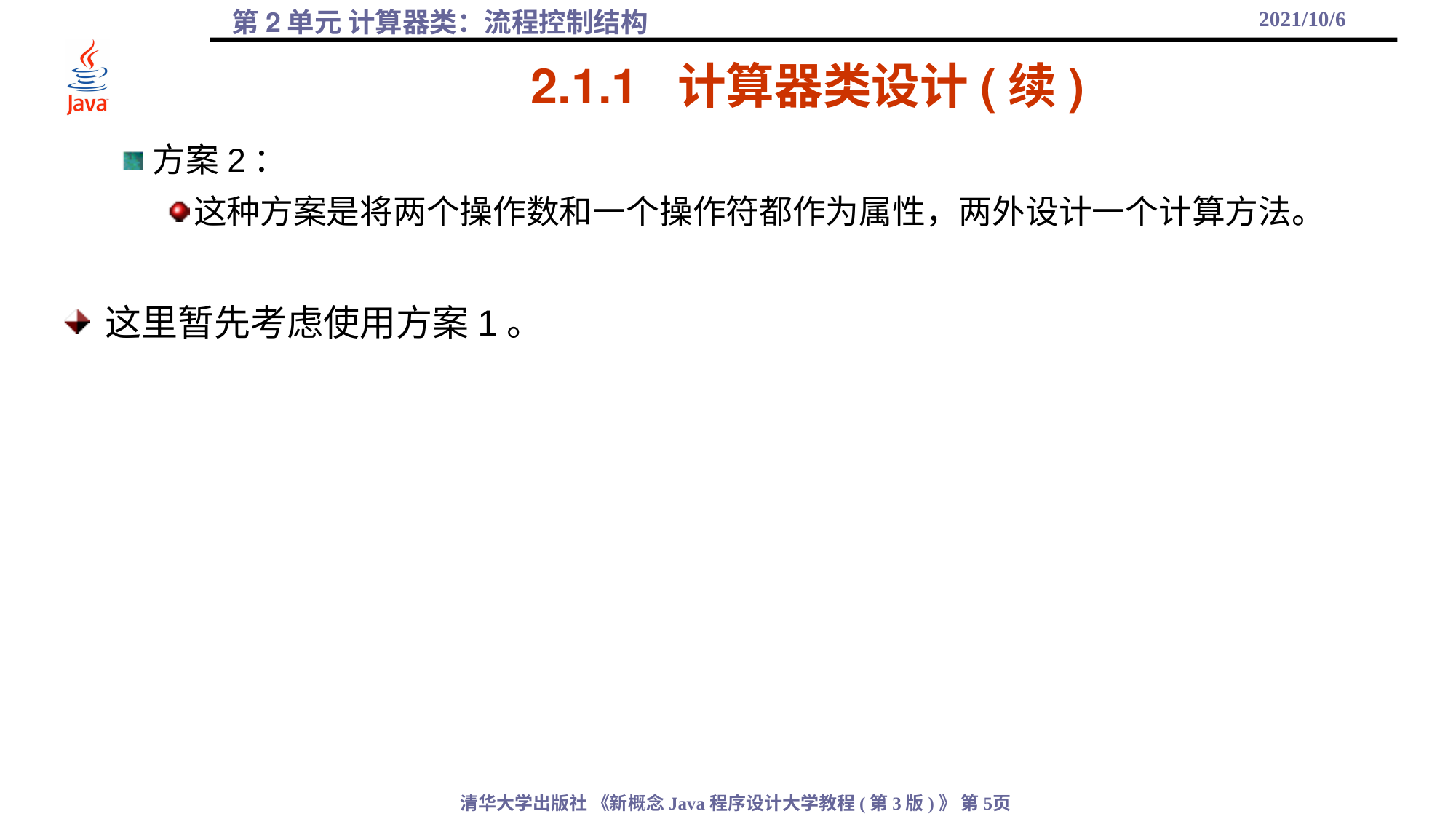

2021/10/6
# 2.1.1  计算器类设计(续)
方案2：
这种方案是将两个操作数和一个操作符都作为属性，两外设计一个计算方法。

这里暂先考虑使用方案1。